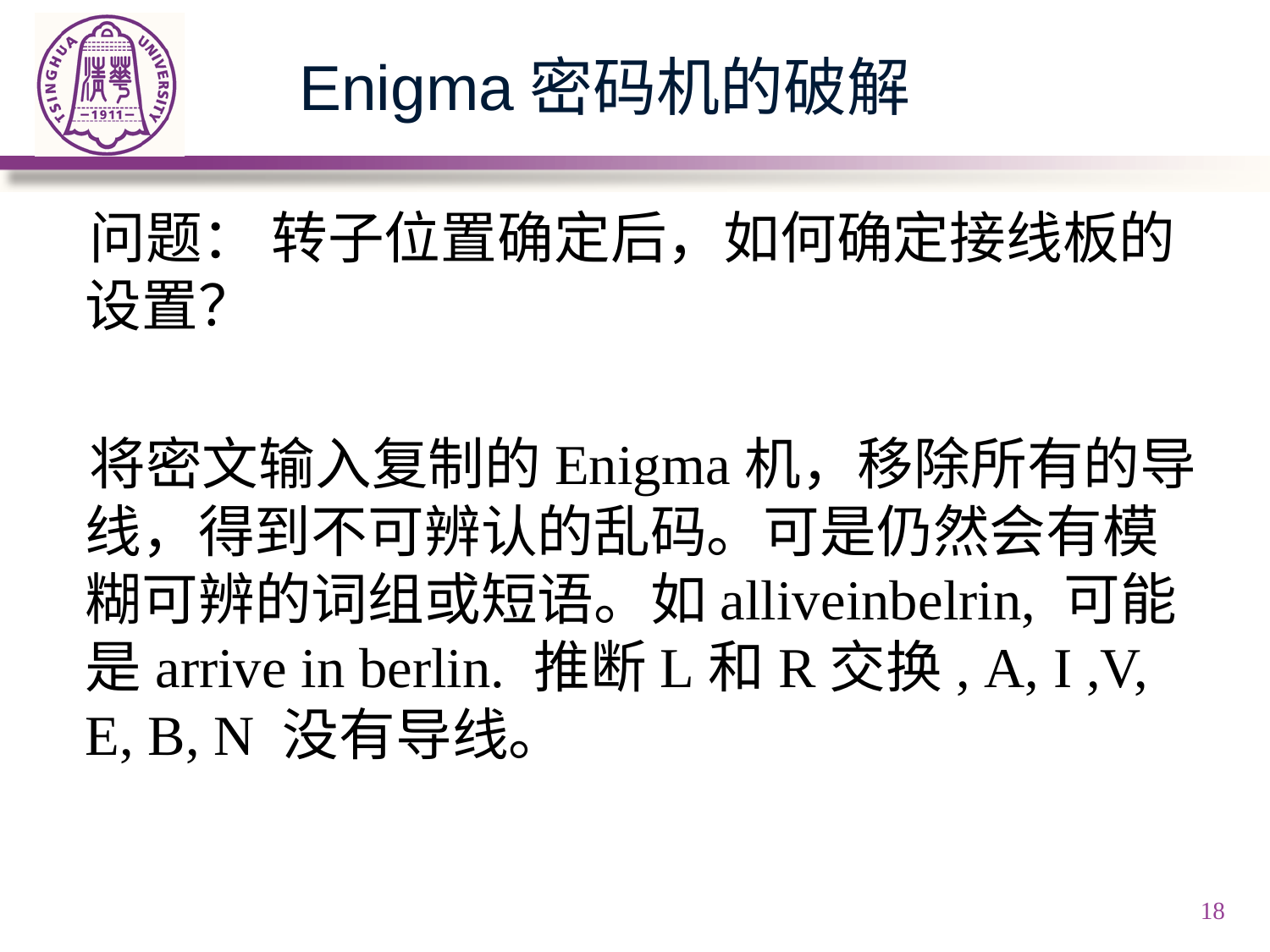

# Enigma密码机的破解
   问题： 转子位置确定后，如何确定接线板的设置？

   将密文输入复制的Enigma机，移除所有的导线，得到不可辨认的乱码。可是仍然会有模糊可辨的词组或短语。如alliveinbelrin, 可能是arrive in berlin. 推断L和R交换, A, I ,V, E, B, N 没有导线。

18